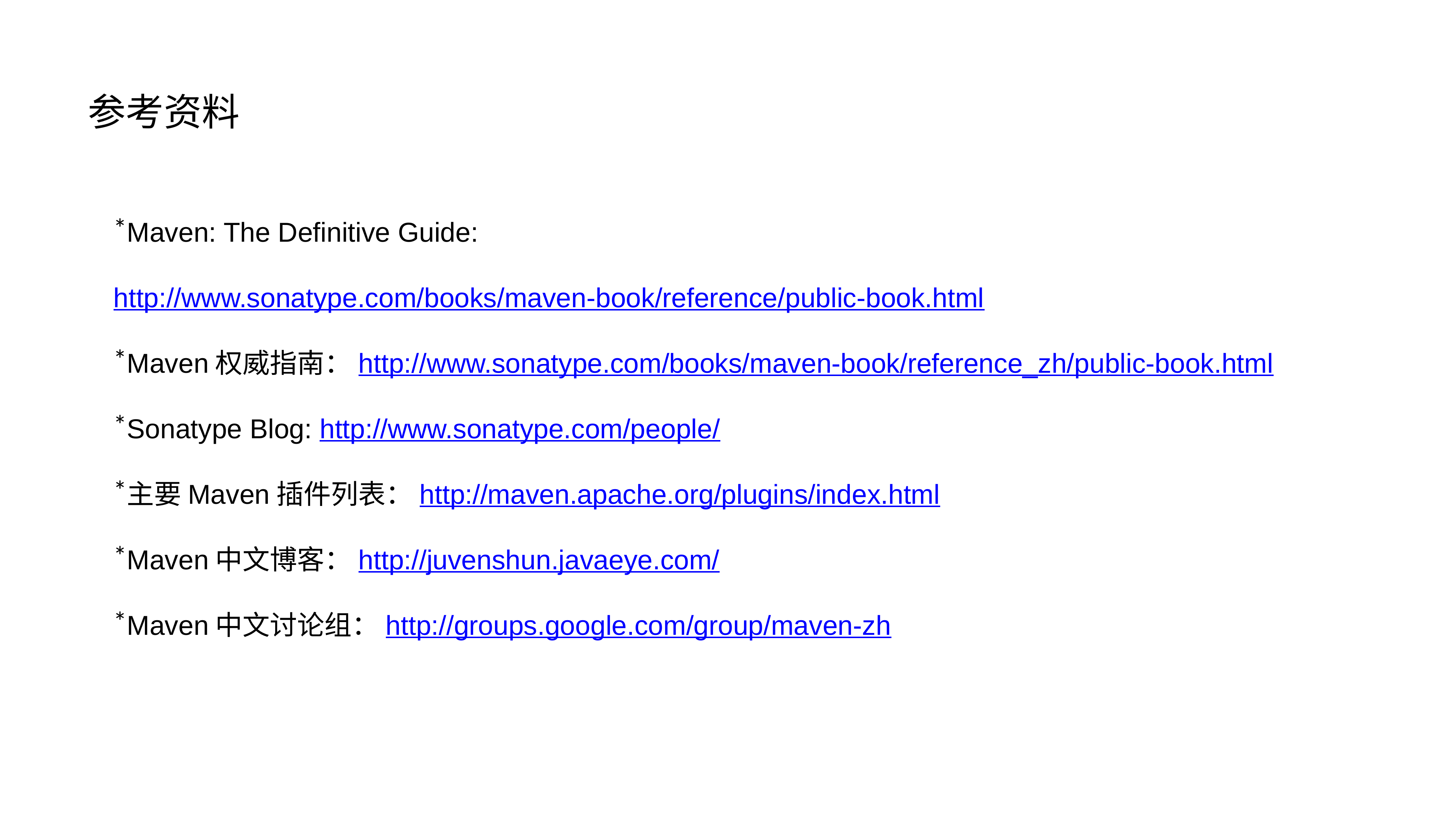

参考资料
Maven: The Definitive Guide:
http://www.sonatype.com/books/maven-book/reference/public-book.html
Maven权威指南：http://www.sonatype.com/books/maven-book/reference_zh/public-book.html
Sonatype Blog: http://www.sonatype.com/people/
主要Maven插件列表：http://maven.apache.org/plugins/index.html
Maven中文博客：http://juvenshun.javaeye.com/
Maven中文讨论组：http://groups.google.com/group/maven-zh